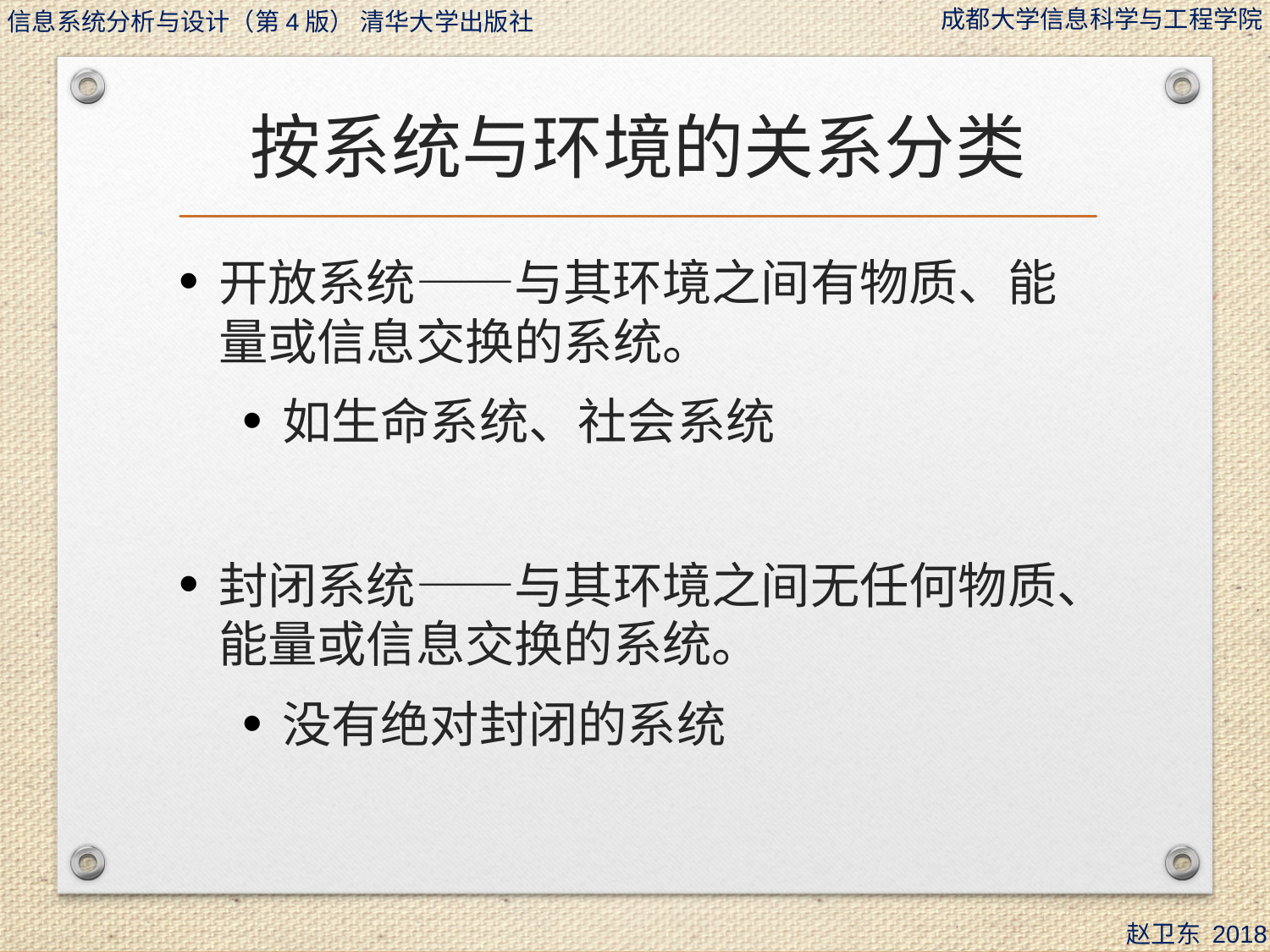

# 按系统与环境的关系分类
开放系统——与其环境之间有物质、能量或信息交换的系统。
如生命系统、社会系统

封闭系统——与其环境之间无任何物质、能量或信息交换的系统。
没有绝对封闭的系统